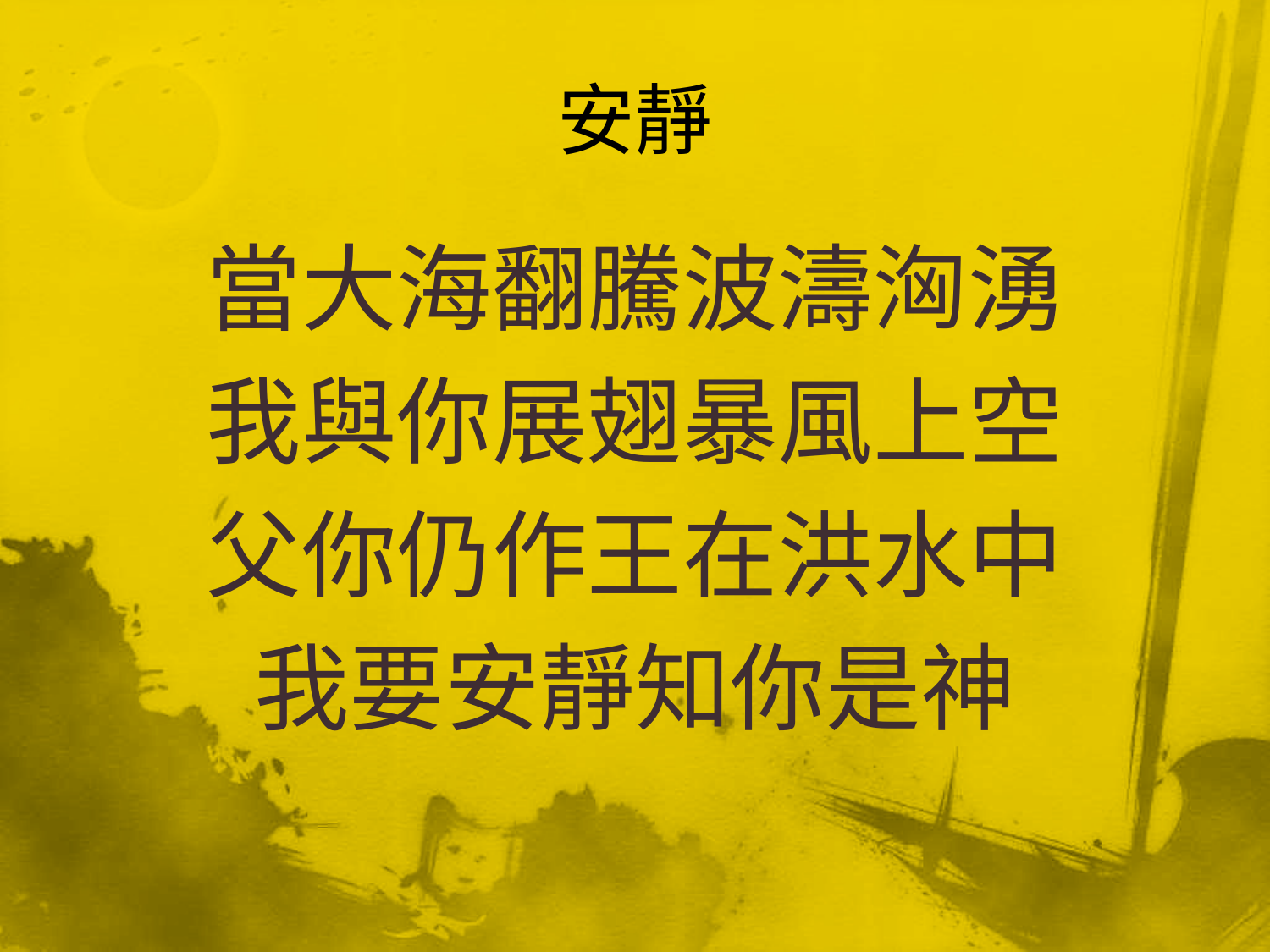

# 安靜
當大海翻騰波濤洶湧
我與你展翅暴風上空
父你仍作王在洪水中
我要安靜知你是神